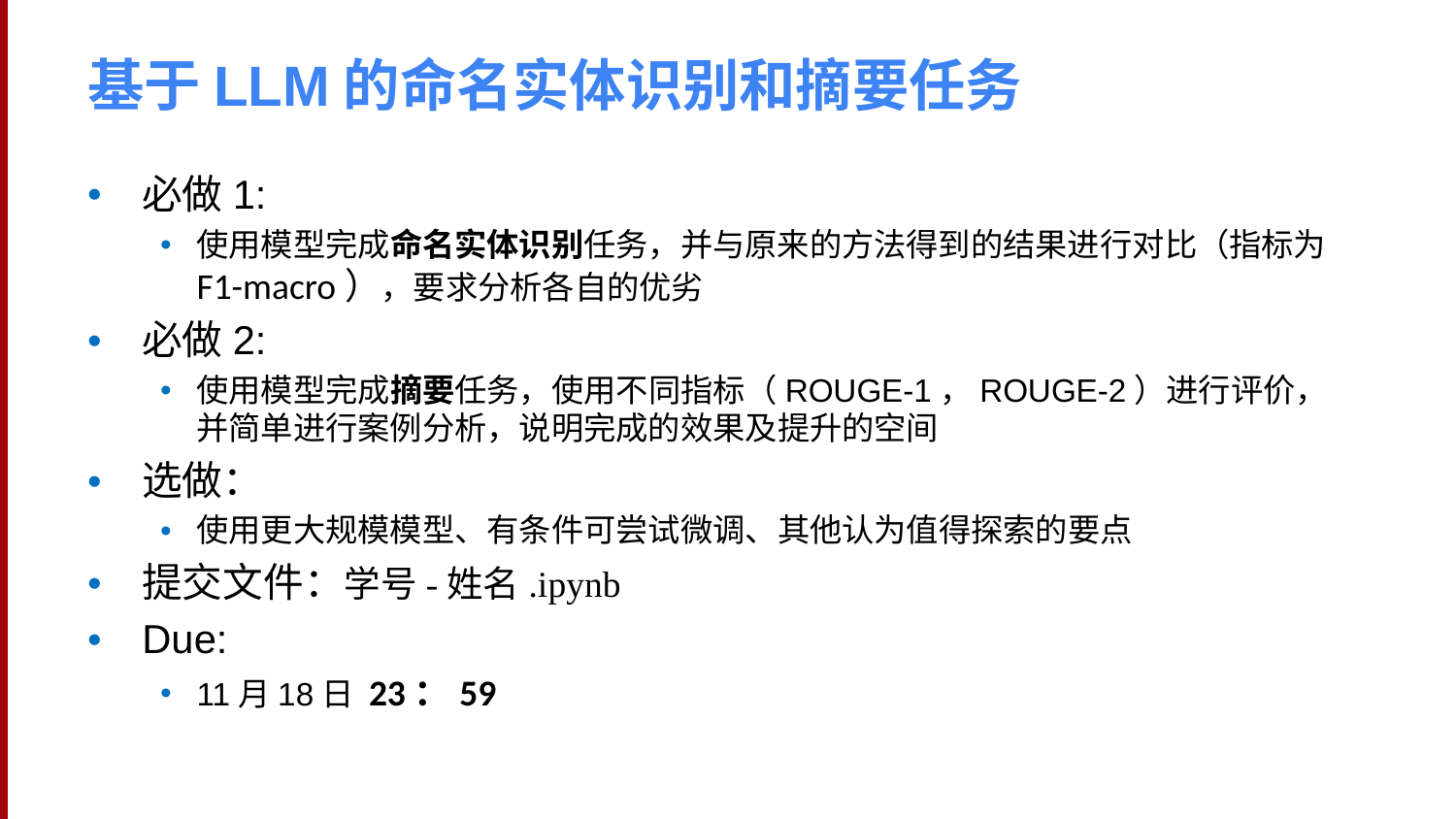

# 基于LLM的命名实体识别和摘要任务
必做1:
使用模型完成命名实体识别任务，并与原来的方法得到的结果进行对比（指标为F1-macro），要求分析各自的优劣
必做2:
使用模型完成摘要任务，使用不同指标（ROUGE-1，ROUGE-2）进行评价，并简单进行案例分析，说明完成的效果及提升的空间
选做：
使用更大规模模型、有条件可尝试微调、其他认为值得探索的要点
提交文件：学号-姓名.ipynb
Due:
11月18日 23：59